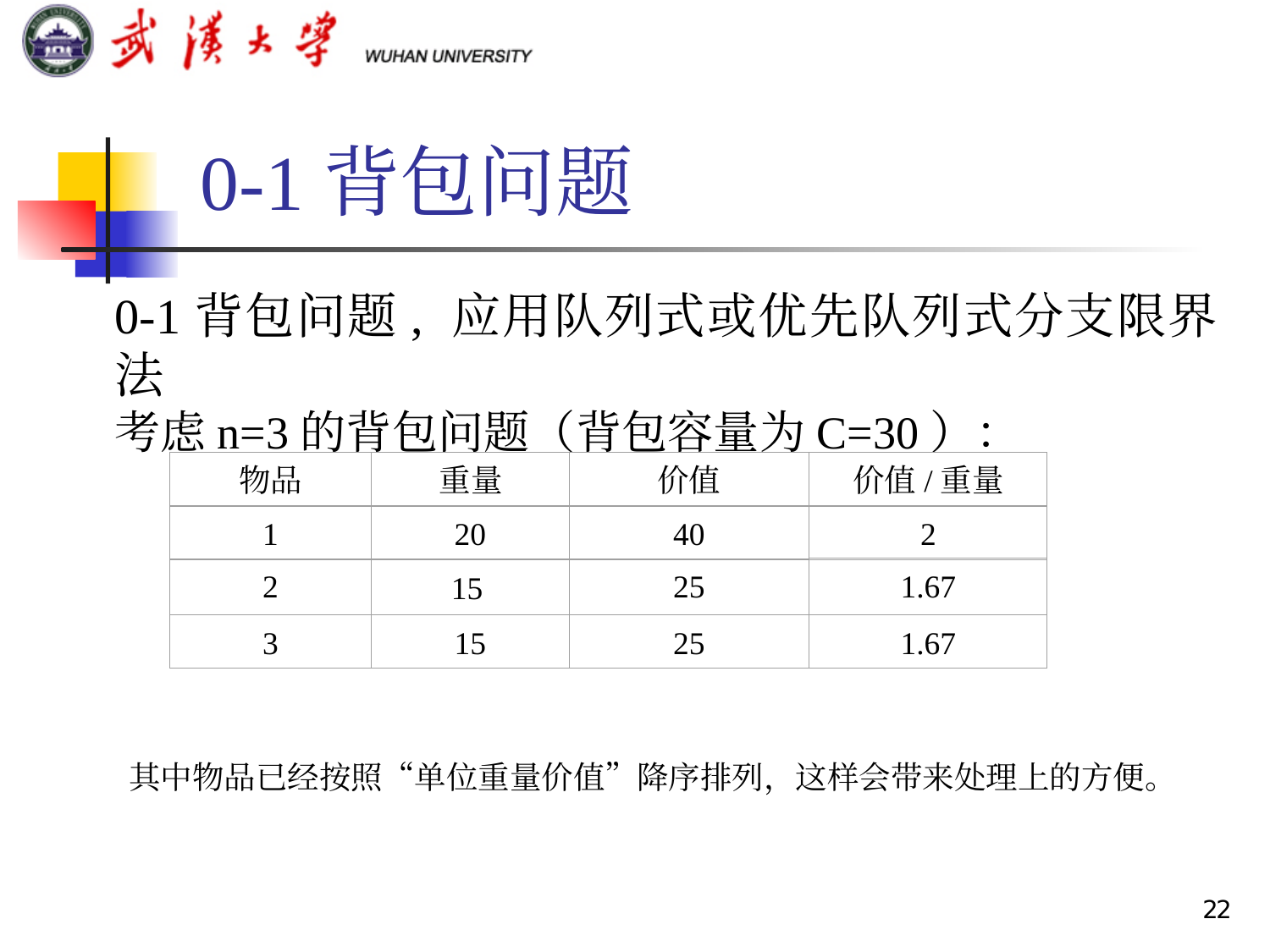

# 0-1背包问题
0-1背包问题, 应用队列式或优先队列式分支限界法
考虑n=3的背包问题（背包容量为C=30）：

物品

重量

价值

价值/重量

1

20

40

2

2

25

1.67

 15

3

15

25

1.67

           其中物品已经按照“单位重量价值”降序排列，这样会带来处理上的方便。
22